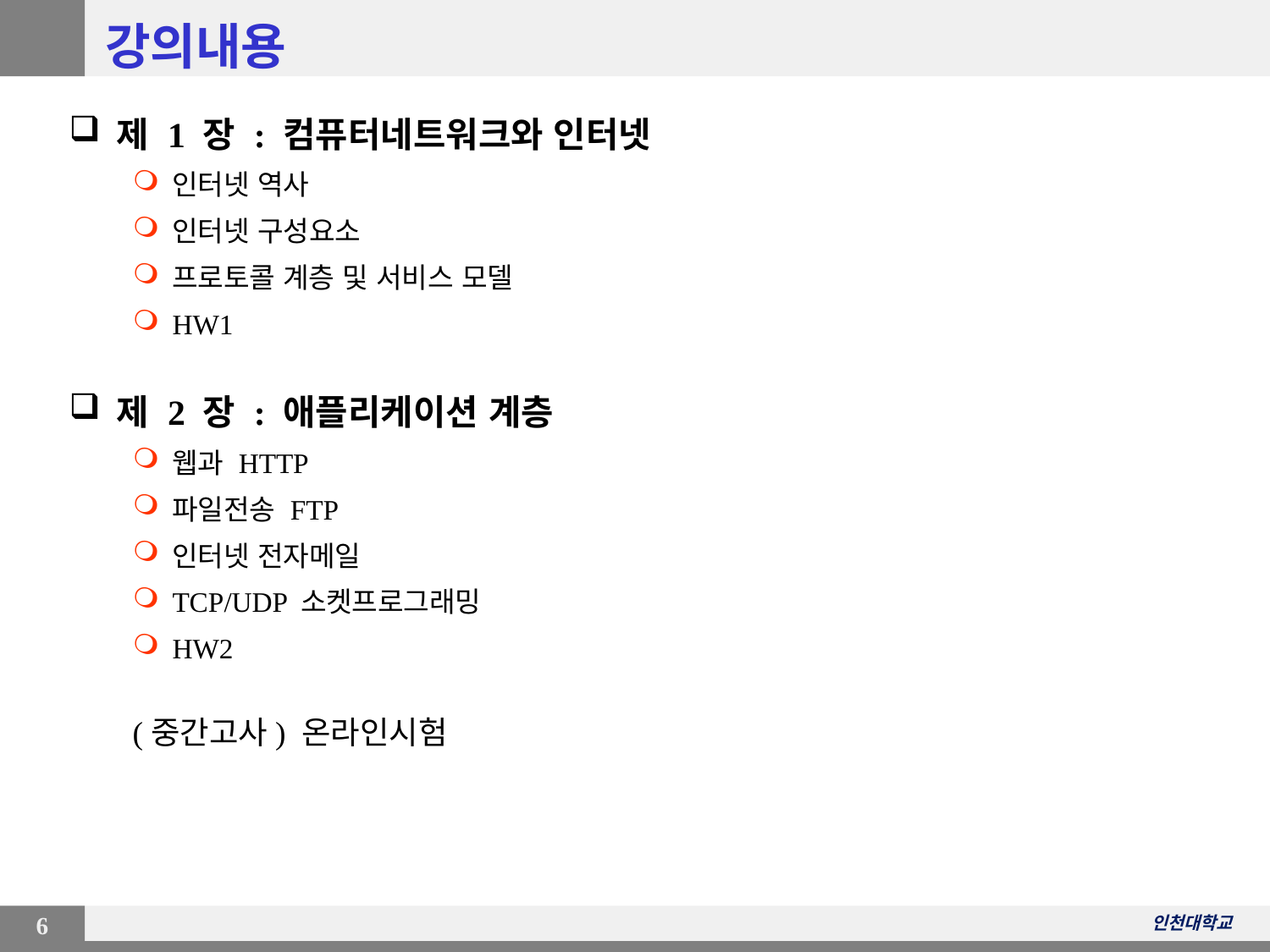

# 강의내용
제 1 장 : 컴퓨터네트워크와 인터넷
인터넷 역사
인터넷 구성요소
프로토콜 계층 및 서비스 모델
HW1
제 2 장 : 애플리케이션 계층
웹과 HTTP
파일전송 FTP
인터넷 전자메일
TCP/UDP 소켓프로그래밍
HW2
(중간고사) 온라인시험